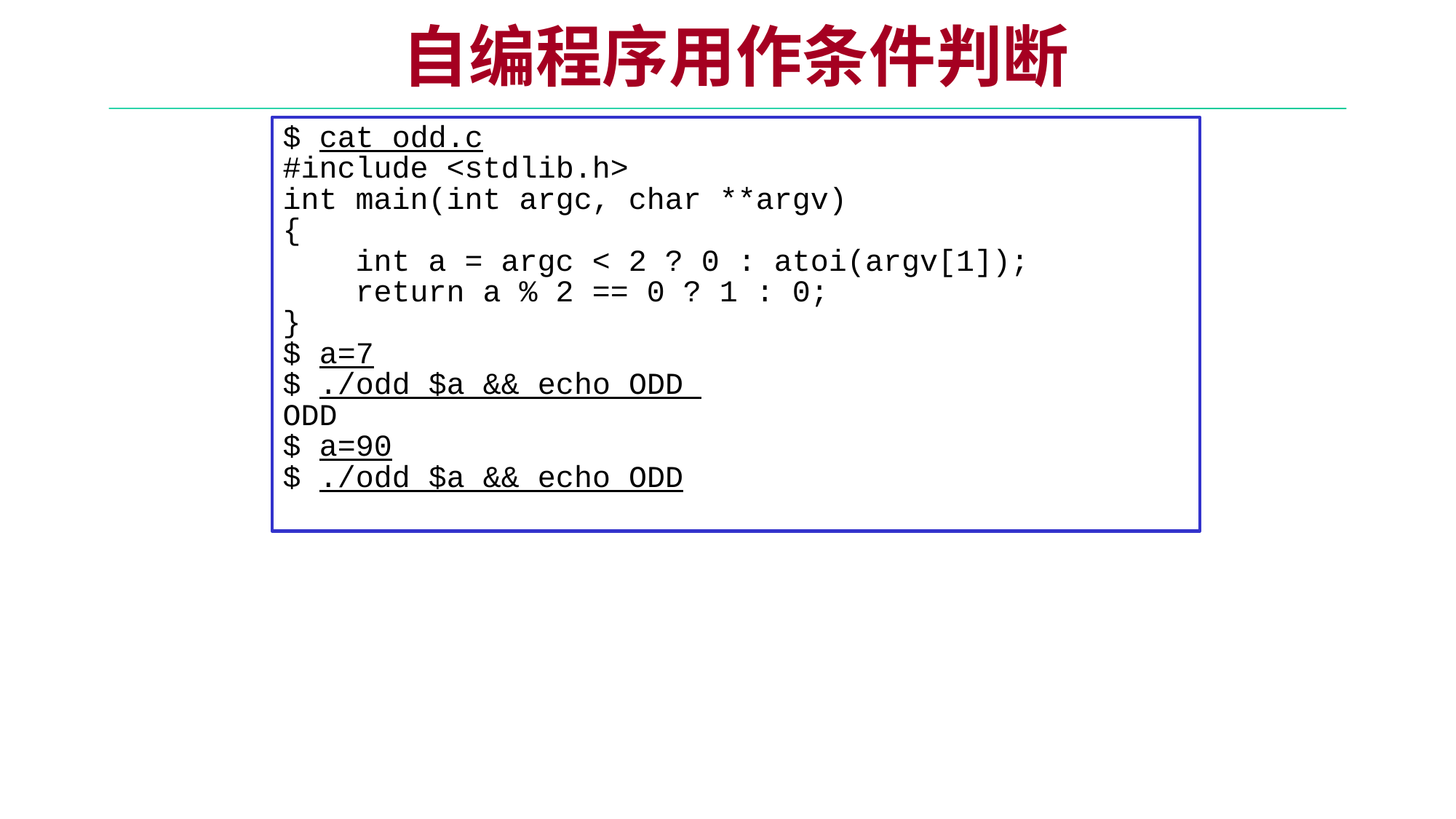

自编程序用作条件判断
$ cat odd.c
#include <stdlib.h>
int main(int argc, char **argv)
{
    int a = argc < 2 ? 0 : atoi(argv[1]);
    return a % 2 == 0 ? 1 : 0;
}
$ a=7
$ ./odd $a && echo ODD
ODD
$ a=90
$ ./odd $a && echo ODD